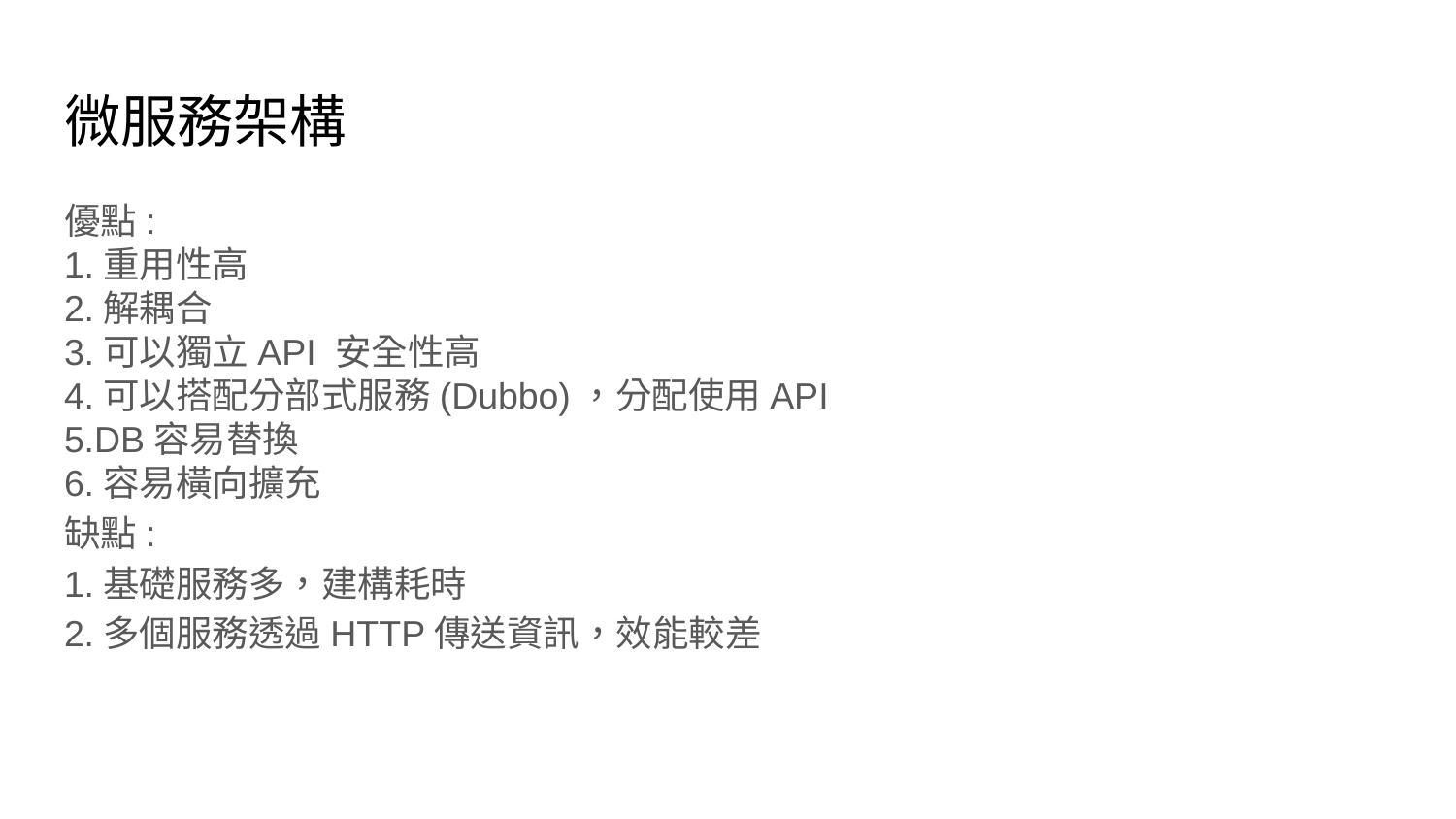

# 微服務架構
優點:
1.重用性高
2.解耦合
3.可以獨立API 安全性高
4.可以搭配分部式服務(Dubbo)，分配使用API
5.DB容易替換
6.容易橫向擴充
缺點:
1.基礎服務多，建構耗時
2.多個服務透過HTTP傳送資訊，效能較差